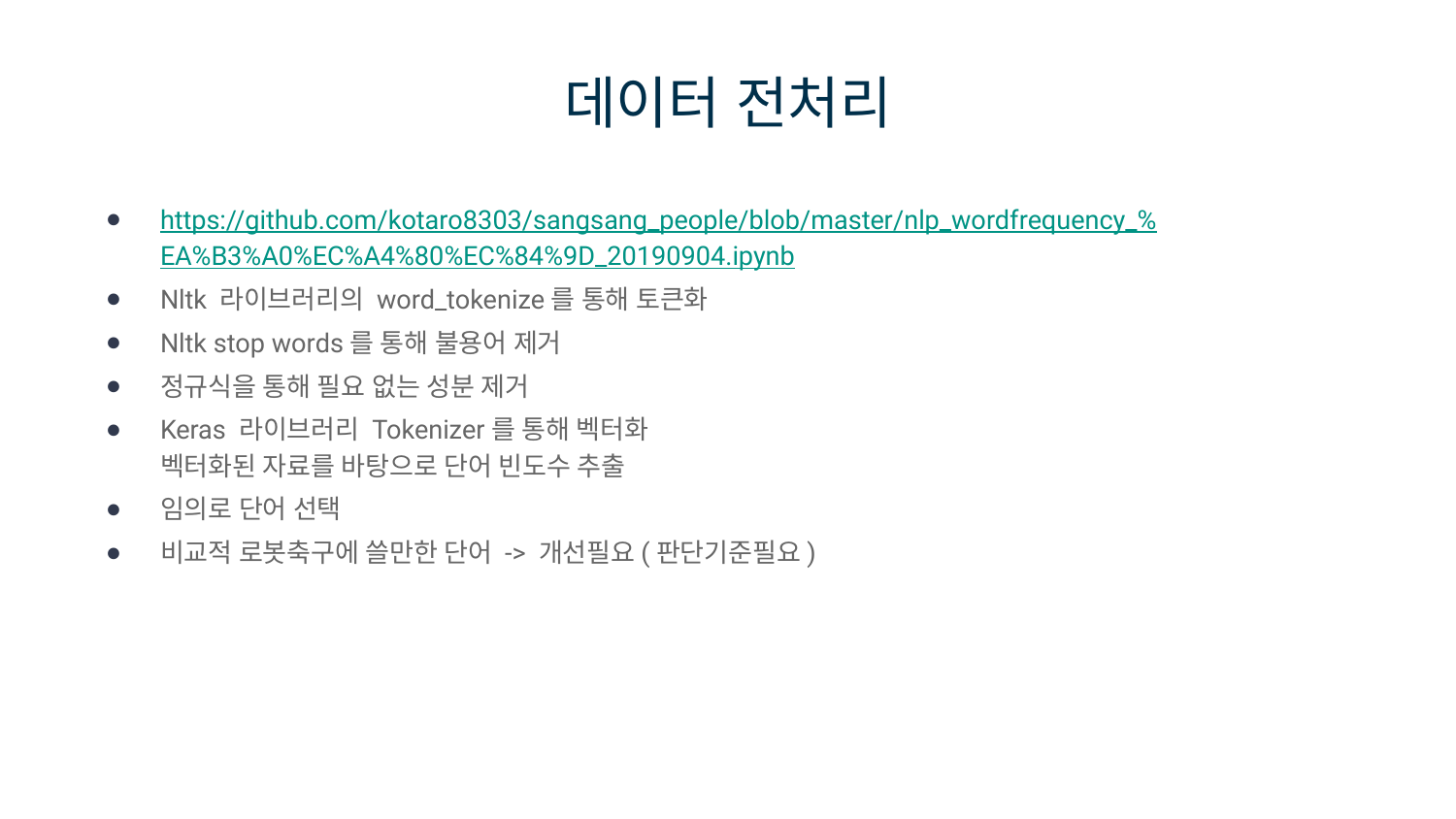

# 데이터 전처리
https://github.com/kotaro8303/sangsang_people/blob/master/nlp_wordfrequency_%EA%B3%A0%EC%A4%80%EC%84%9D_20190904.ipynb
Nltk 라이브러리의 word_tokenize를 통해 토큰화
Nltk stop words를 통해 불용어 제거
정규식을 통해 필요 없는 성분 제거
Keras 라이브러리 Tokenizer를 통해 벡터화
벡터화된 자료를 바탕으로 단어 빈도수 추출
임의로 단어 선택
비교적 로봇축구에 쓸만한 단어 -> 개선필요(판단기준필요)